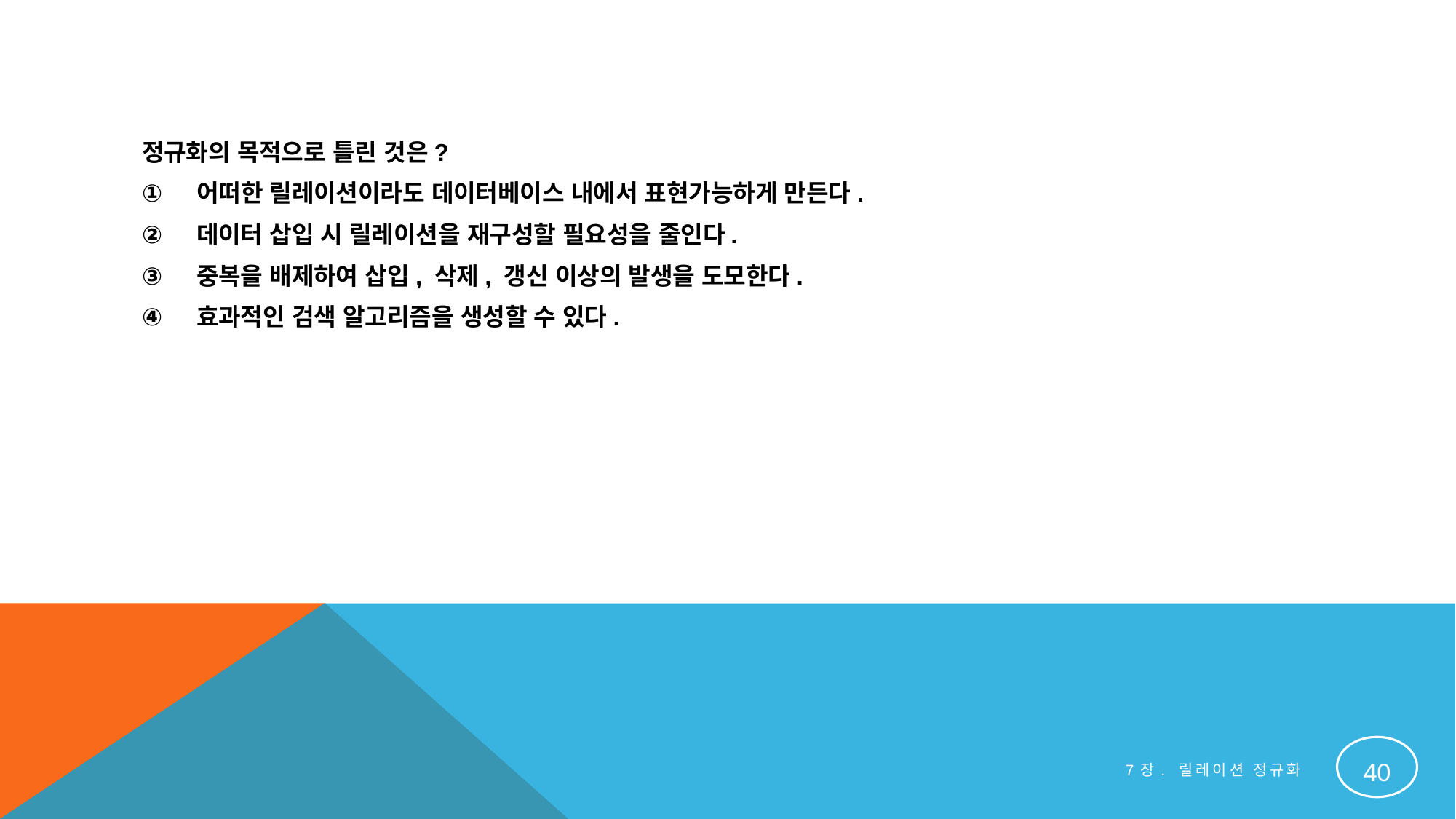

#
정규화의 목적으로 틀린 것은?
어떠한 릴레이션이라도 데이터베이스 내에서 표현가능하게 만든다.
데이터 삽입 시 릴레이션을 재구성할 필요성을 줄인다.
중복을 배제하여 삽입, 삭제, 갱신 이상의 발생을 도모한다.
효과적인 검색 알고리즘을 생성할 수 있다.

40
7장. 릴레이션 정규화